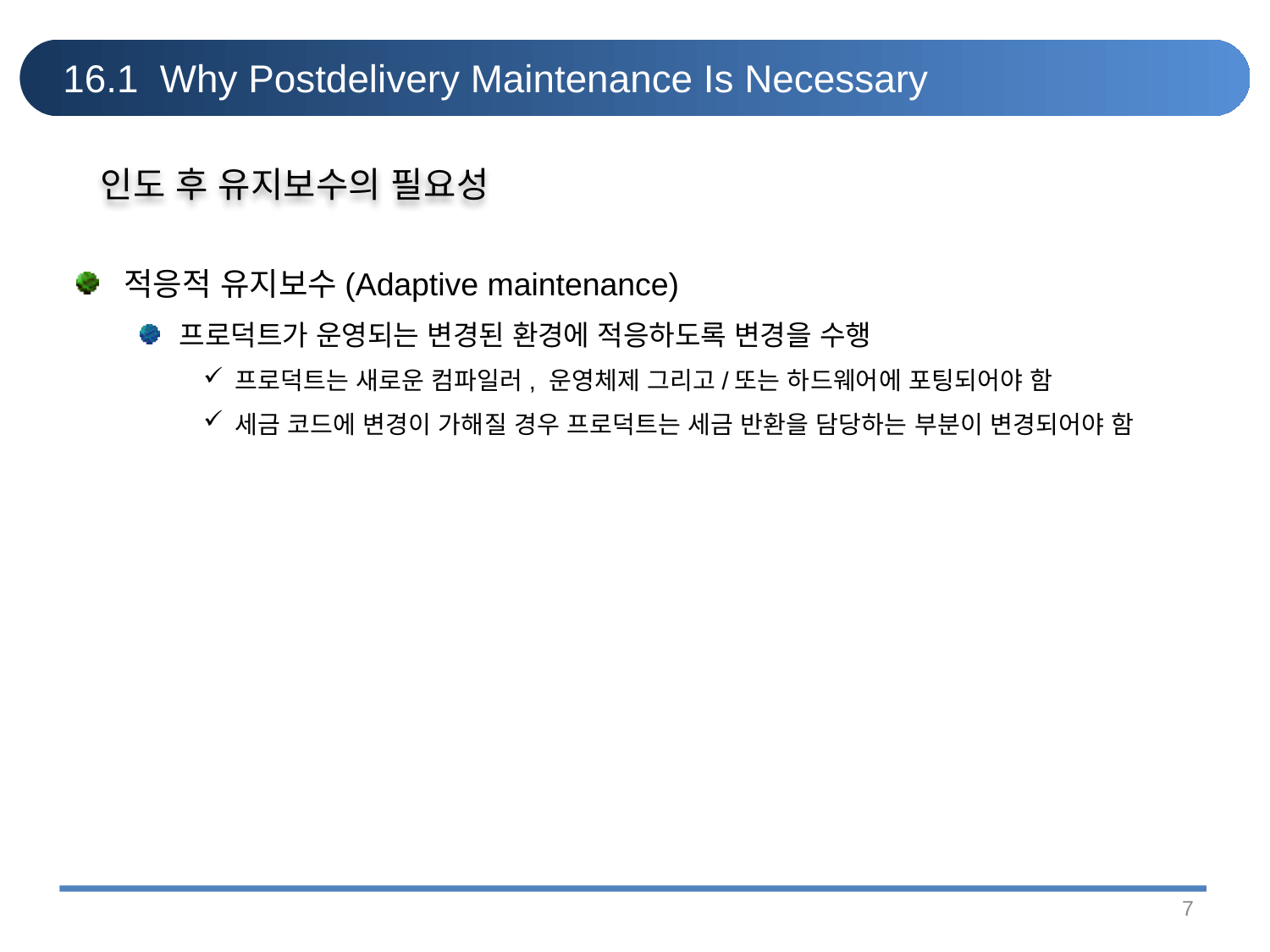

# 16.1  Why Postdelivery Maintenance Is Necessary
인도 후 유지보수의 필요성
적응적 유지보수(Adaptive maintenance)
프로덕트가 운영되는 변경된 환경에 적응하도록 변경을 수행
프로덕트는 새로운 컴파일러, 운영체제 그리고/또는 하드웨어에 포팅되어야 함
세금 코드에 변경이 가해질 경우 프로덕트는 세금 반환을 담당하는 부분이 변경되어야 함
7